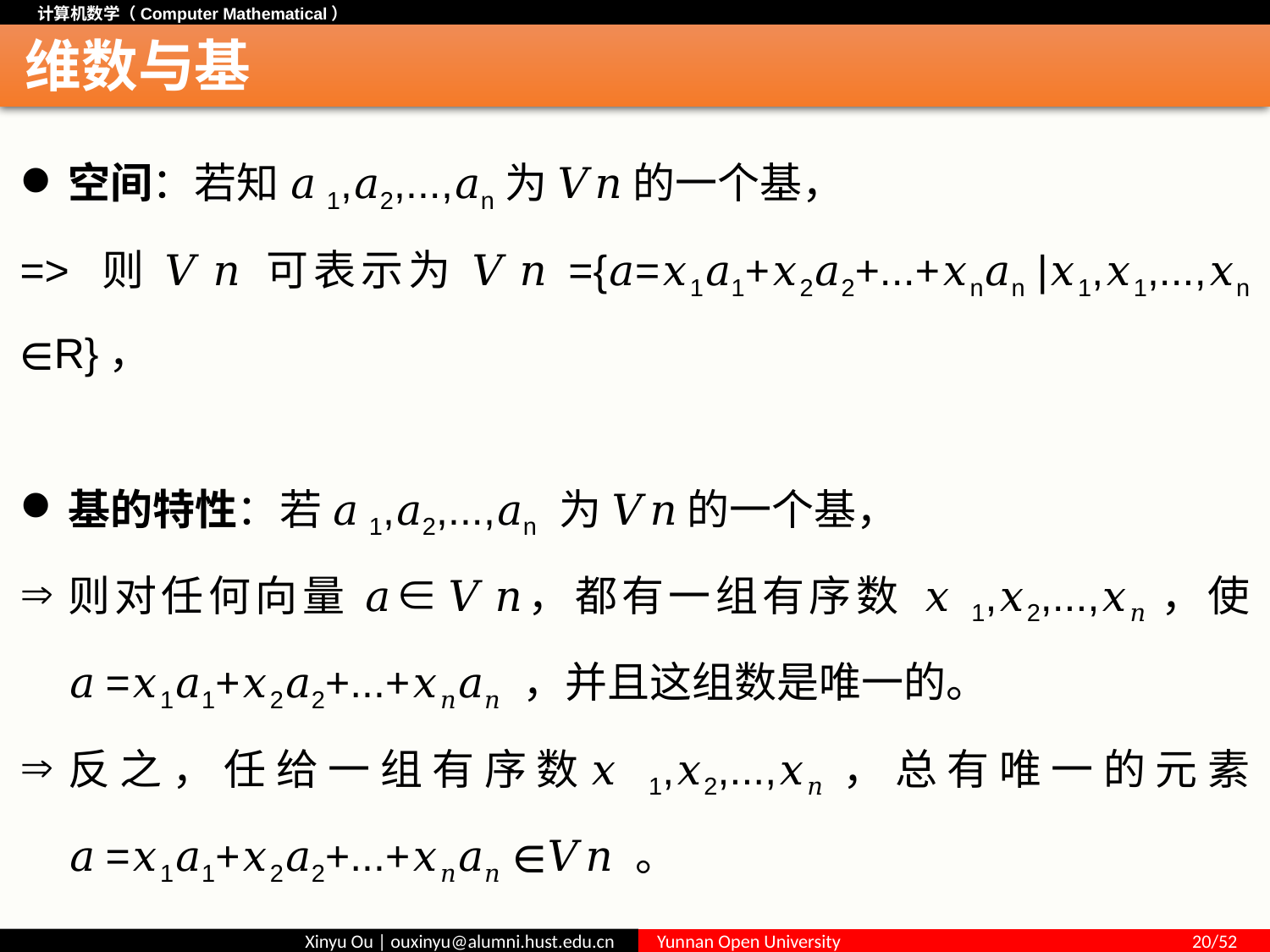

# 维数与基
空间：若知 𝑎1,𝑎2,...,𝑎n为 𝑉𝑛 的一个基，
=> 则 𝑉𝑛 可表示为 𝑉𝑛={𝑎=𝑥1𝑎1+𝑥2𝑎2+...+𝑥n𝑎n |𝑥1,𝑥1,...,𝑥n ∈R}，

基的特性：若 𝑎1,𝑎2,...,𝑎n 为 𝑉𝑛 的一个基，
则对任何向量 𝑎∈𝑉𝑛，都有一组有序数 𝑥1,𝑥2,...,𝑥𝑛，使 𝑎=𝑥1𝑎1+𝑥2𝑎2+...+𝑥𝑛𝑎𝑛 ，并且这组数是唯一的。
反之，任给一组有序数𝑥1,𝑥2,...,𝑥𝑛，总有唯一的元素 𝑎=𝑥1𝑎1+𝑥2𝑎2+...+𝑥𝑛𝑎𝑛 ∈𝑉𝑛 。